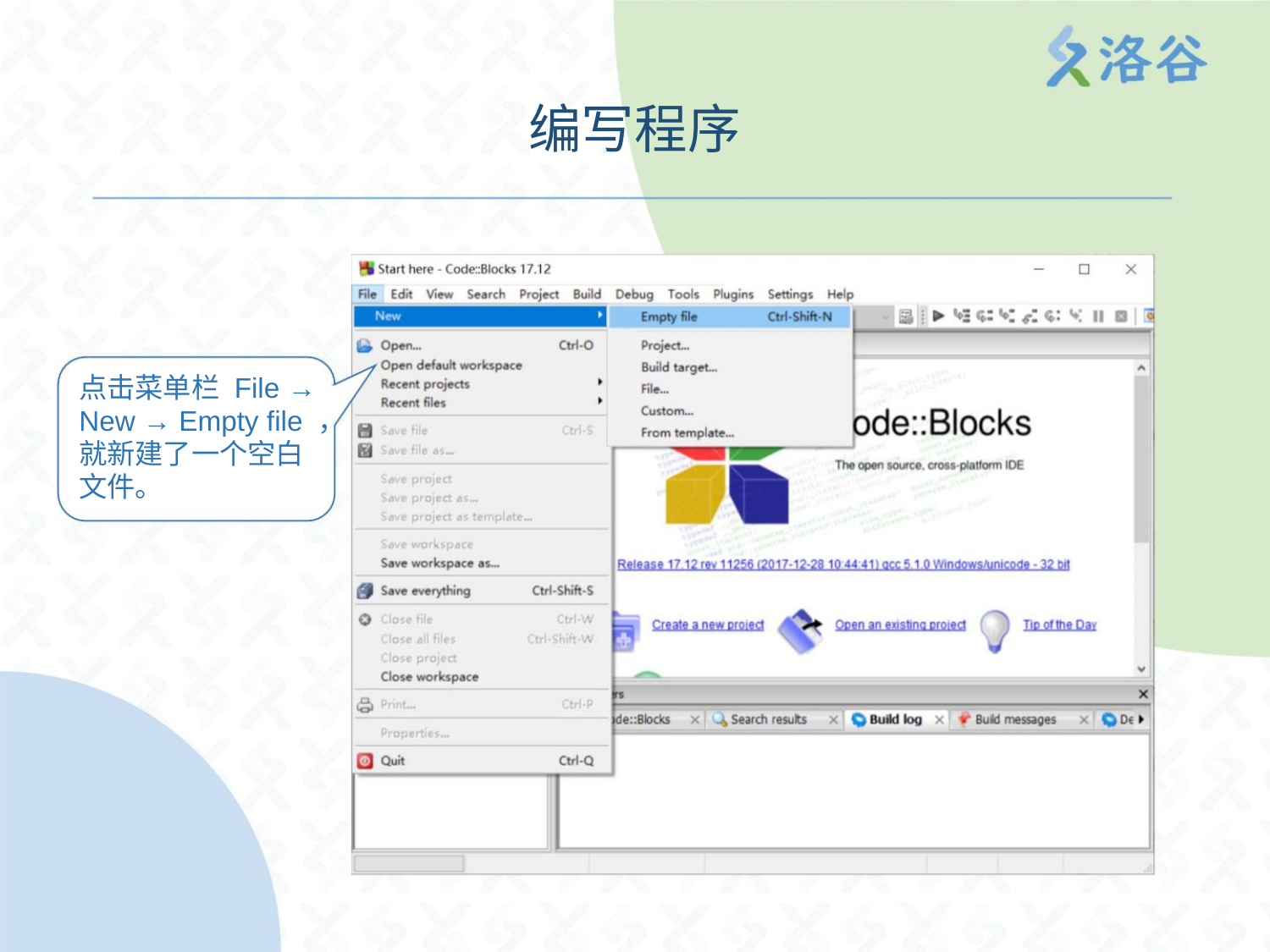

编写程序
点击菜单栏 File →
New → Empty file ，
就新建了一个空白
文件。